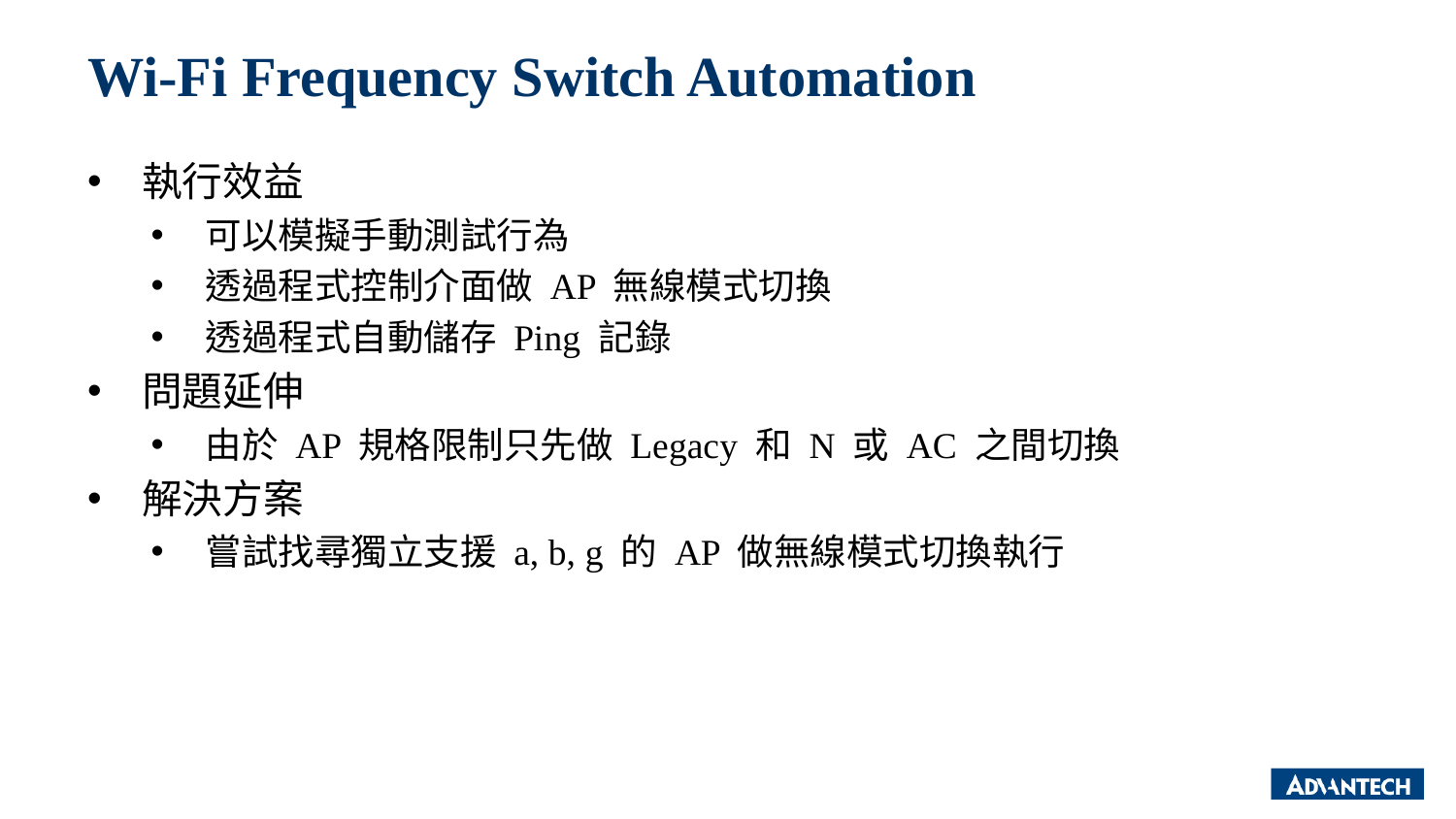

# Wi-Fi Frequency Switch Automation
執行效益
可以模擬手動測試行為
透過程式控制介面做 AP 無線模式切換
透過程式自動儲存 Ping 記錄
問題延伸
由於 AP 規格限制只先做 Legacy 和 N 或 AC 之間切換
解決方案
嘗試找尋獨立支援 a, b, g 的 AP 做無線模式切換執行